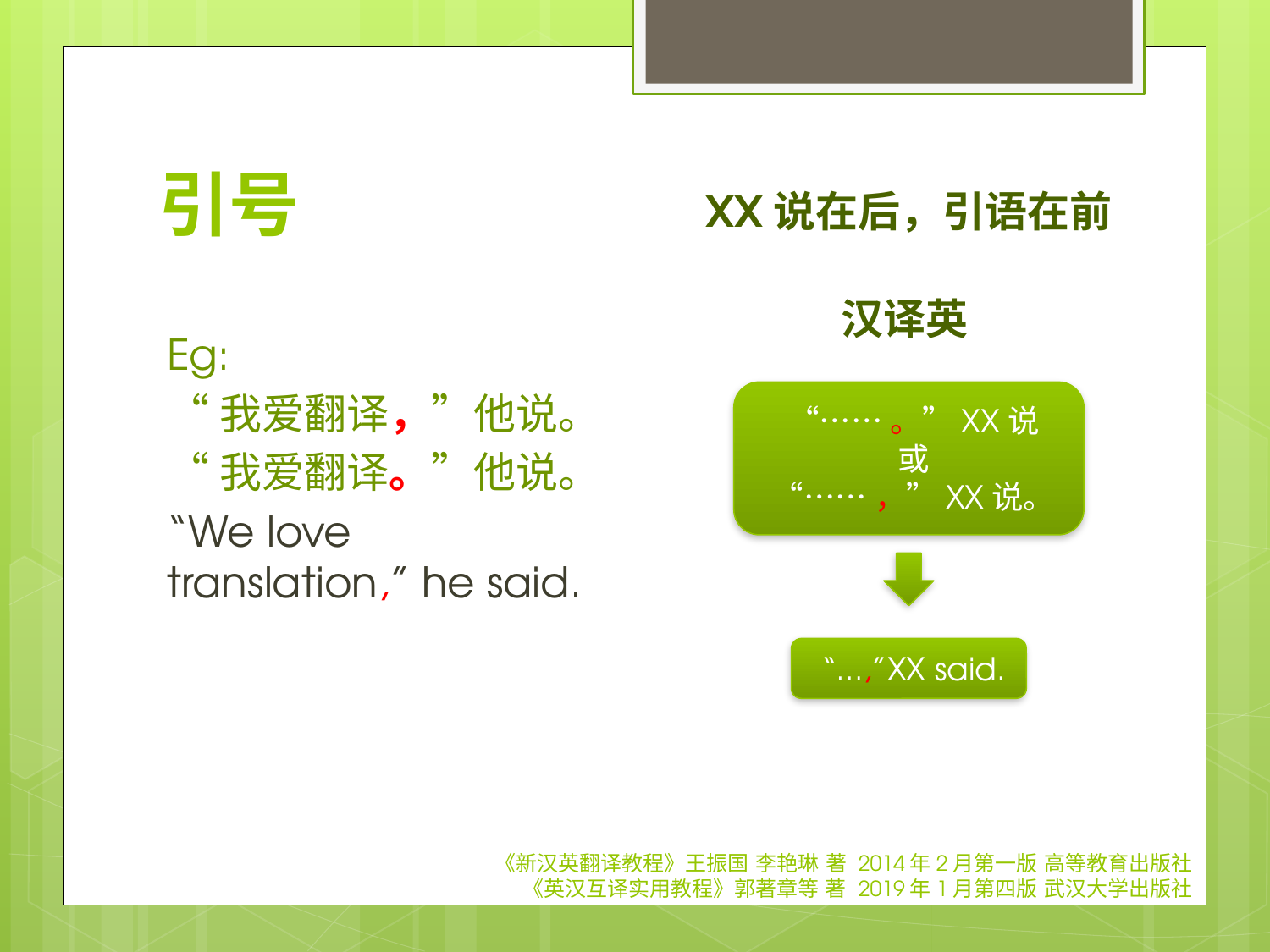

# 引号
XX说在后，引语在前
汉译英
“……。”XX说
或
“……，”XX说。

“…,”XX said.
Eg:
“我爱翻译，”他说。
“我爱翻译。”他说。
“We love  translation,” he said.
《新汉英翻译教程》王振国 李艳琳 著 2014年2月第一版 高等教育出版社
《英汉互译实用教程》郭著章等 著 2019年1月第四版 武汉大学出版社